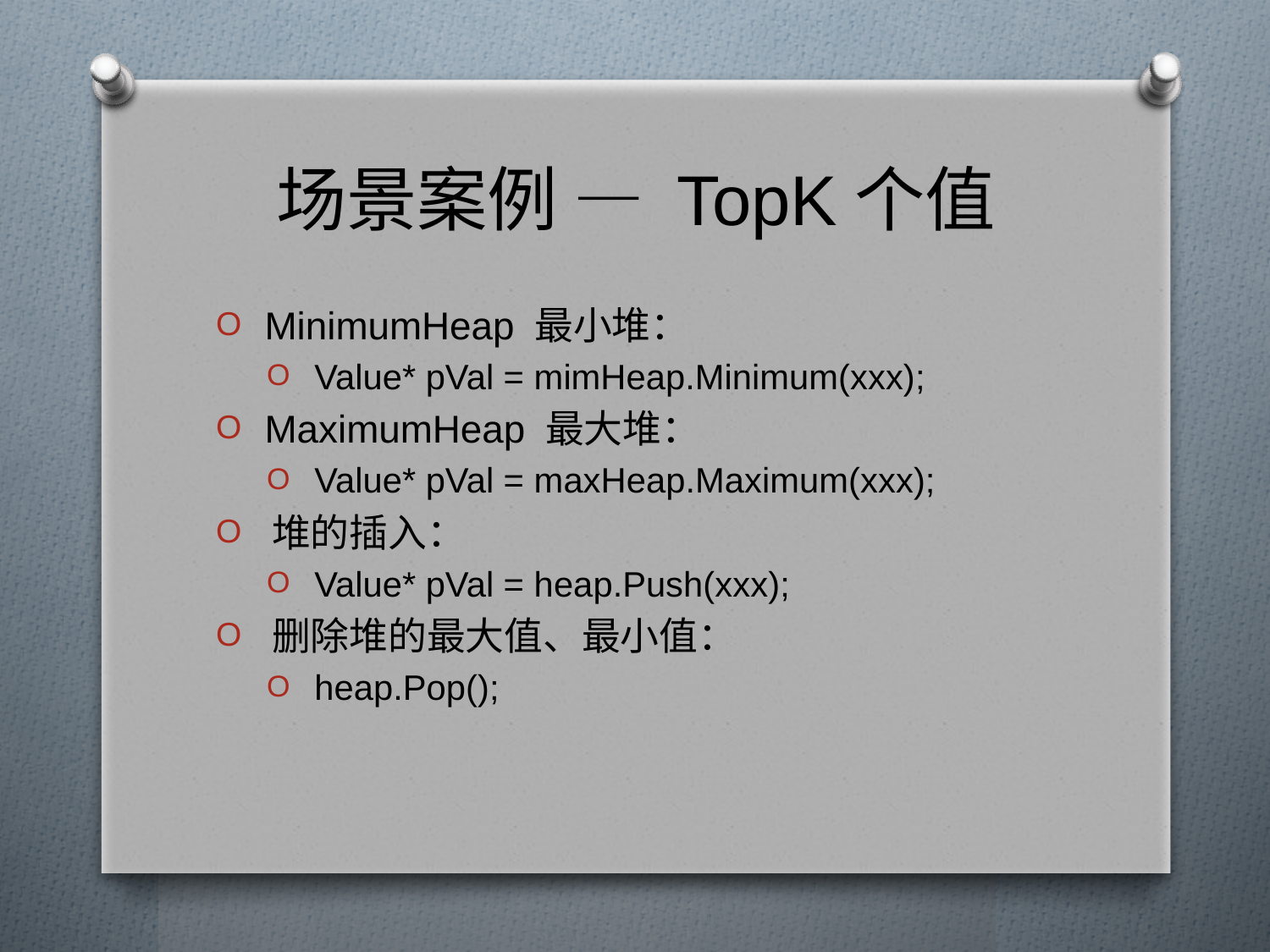

# 场景案例 — TopK个值
 MinimumHeap 最小堆：
 Value* pVal = mimHeap.Minimum(xxx);
 MaximumHeap 最大堆：
 Value* pVal = maxHeap.Maximum(xxx);
 堆的插入：
 Value* pVal = heap.Push(xxx);
 删除堆的最大值、最小值：
 heap.Pop();